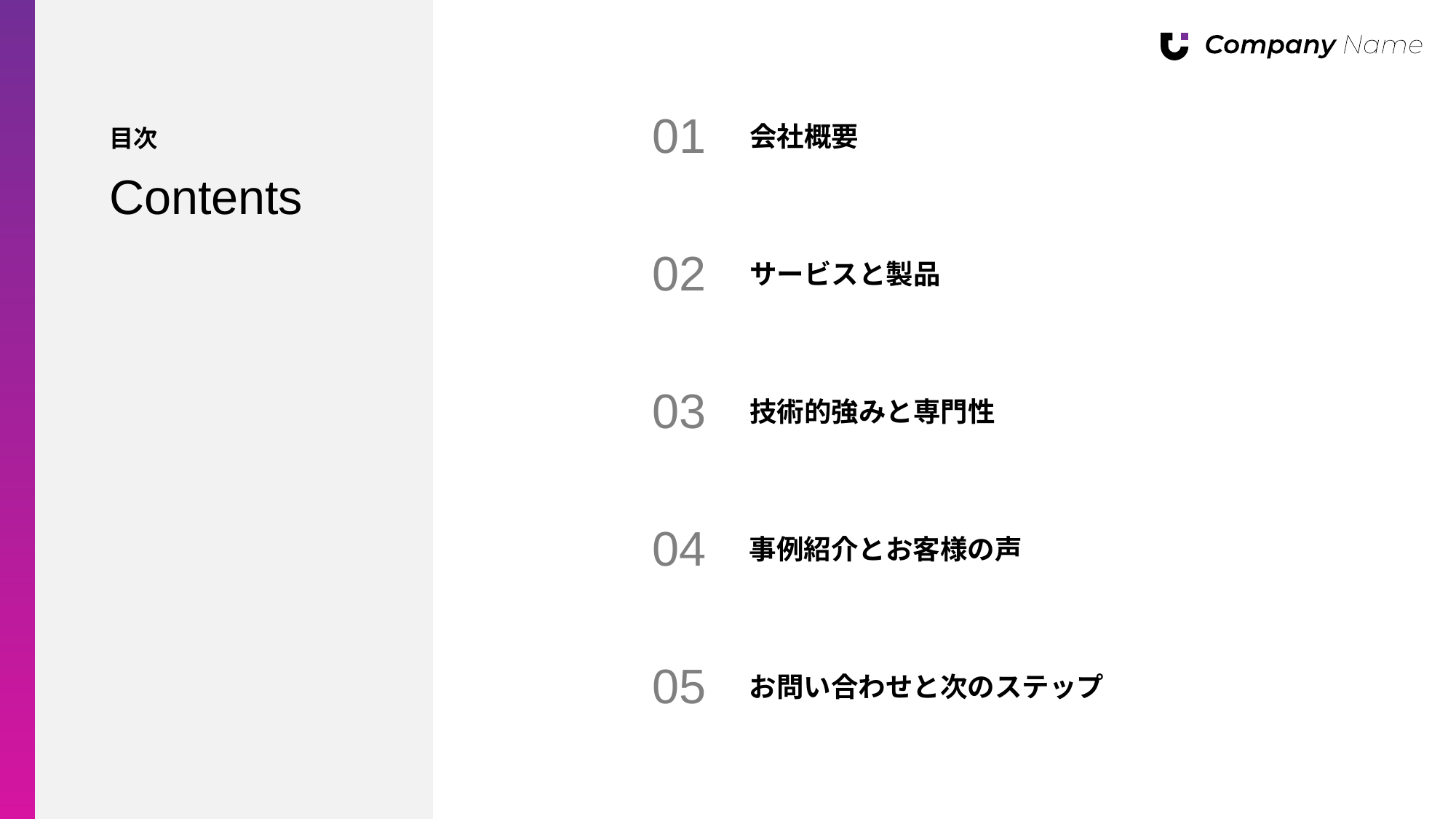

01
会社概要
02
サービスと製品
03
技術的強みと専門性
04
事例紹介とお客様の声
05
お問い合わせと次のステップ
目次
Contents